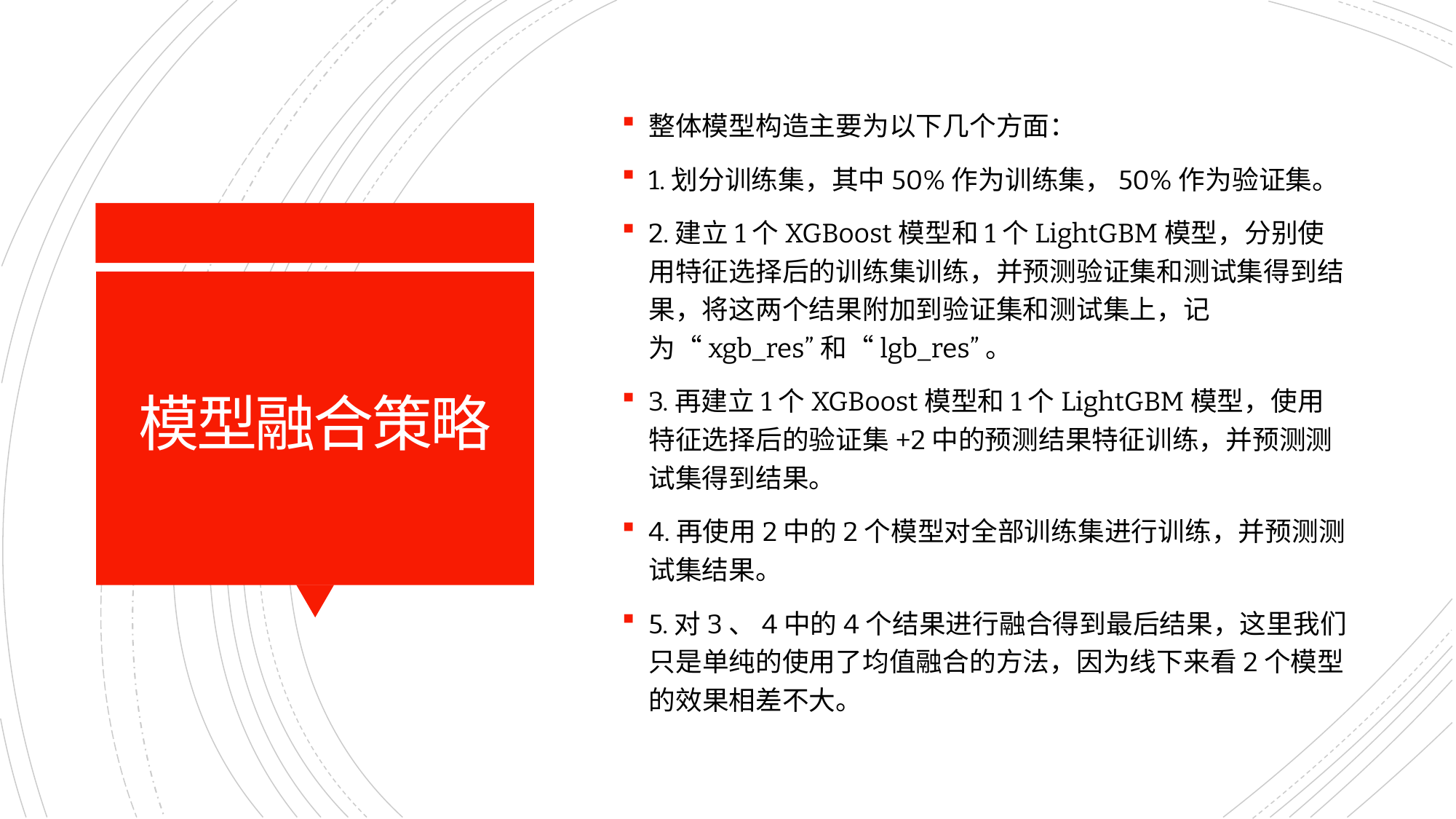

整体模型构造主要为以下几个方面：
1.划分训练集，其中50%作为训练集，50%作为验证集。
2.建立1个XGBoost模型和1个LightGBM模型，分别使用特征选择后的训练集训练，并预测验证集和测试集得到结果，将这两个结果附加到验证集和测试集上，记为“xgb_res”和“lgb_res”。
3.再建立1个XGBoost模型和1个LightGBM模型，使用特征选择后的验证集+2中的预测结果特征训练，并预测测试集得到结果。
4.再使用2中的2个模型对全部训练集进行训练，并预测测试集结果。
5.对3、4中的4个结果进行融合得到最后结果，这里我们只是单纯的使用了均值融合的方法，因为线下来看2个模型的效果相差不大。
# 模型融合策略